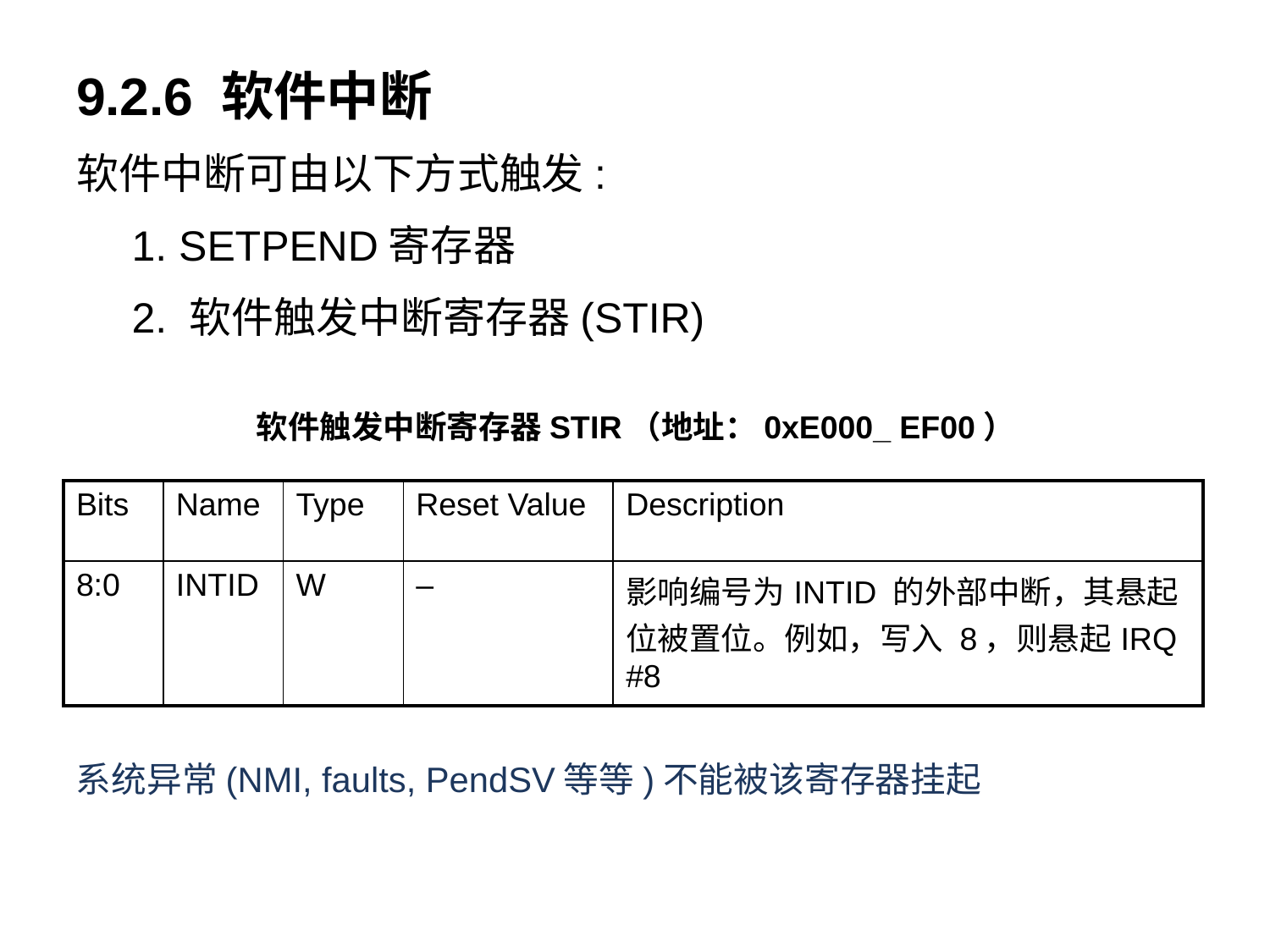

9.2.6 软件中断
软件中断可由以下方式触发:
1. SETPEND寄存器
2. 软件触发中断寄存器(STIR)
软件触发中断寄存器STIR（地址：0xE000_ EF00）
| Bits | Name | Type | Reset Value | Description |
| --- | --- | --- | --- | --- |
| 8:0 | INTID | W | – | 影响编号为INTID 的外部中断，其悬起位被置位。例如，写入 8，则悬起IRQ #8 |
系统异常(NMI, faults, PendSV等等)不能被该寄存器挂起